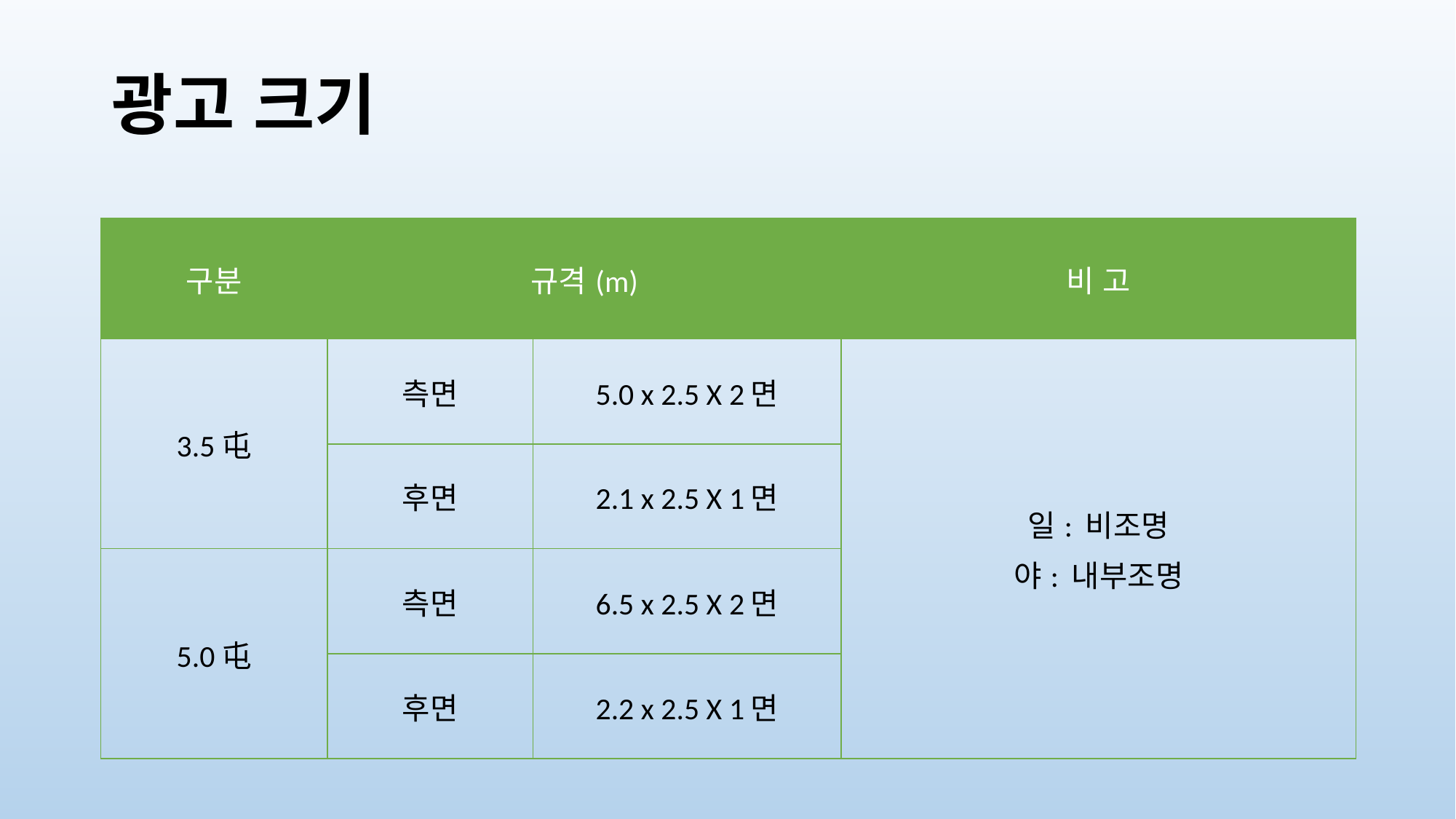

# 광고 크기
| 구분 | 규격(m) |  | 비 고 |
| --- | --- | --- | --- |
| 3.5屯 | 측면 | 5.0 x 2.5 X 2면 | 일: 비조명 야: 내부조명 |
|  | 후면 | 2.1 x 2.5 X 1면 |  |
| 5.0屯 | 측면 | 6.5 x 2.5 X 2면 |  |
|  | 후면 | 2.2 x 2.5 X 1면 |  |